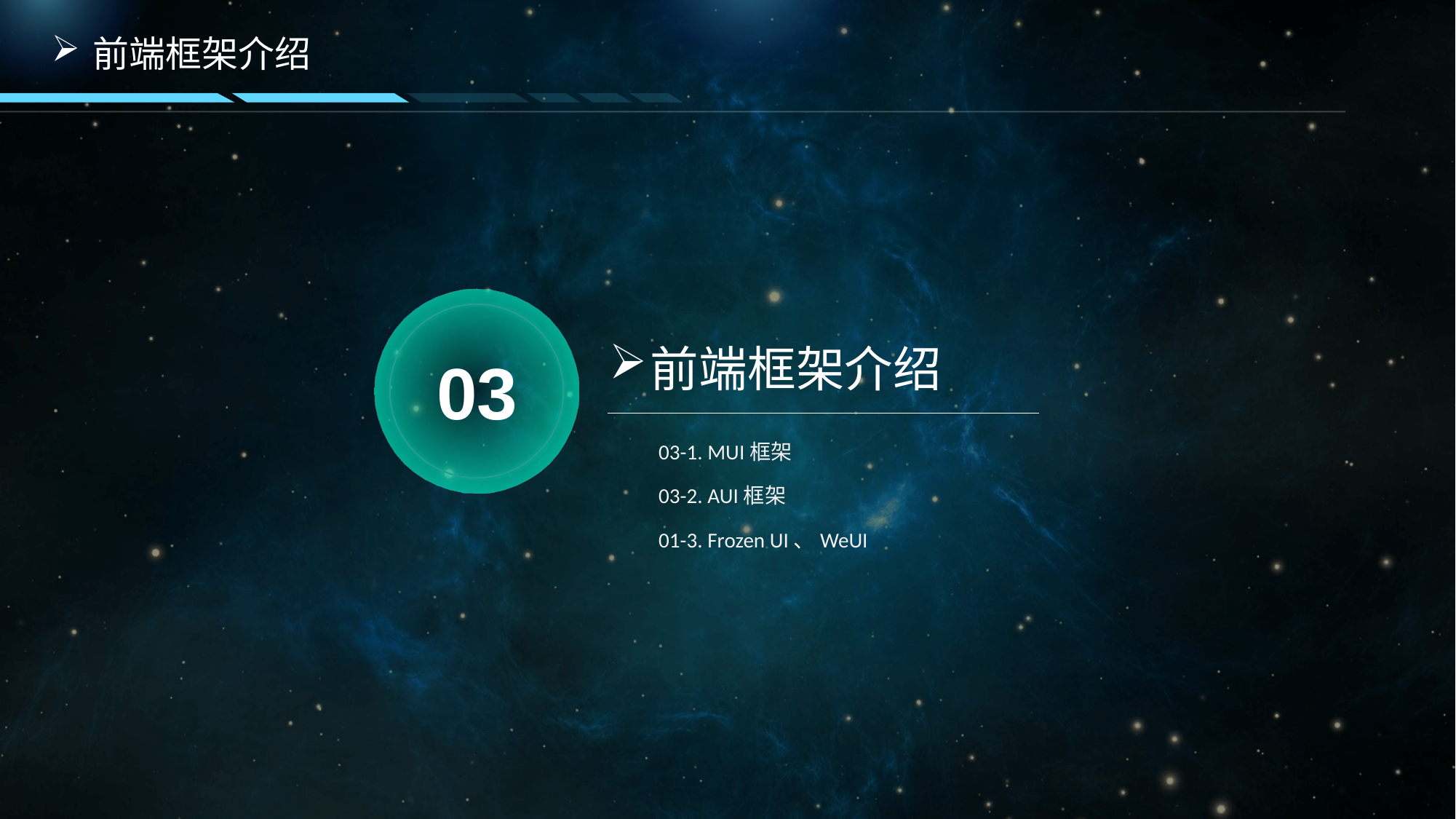

前端框架介绍

03
前端框架介绍
03-1. MUI框架
03-2. AUI框架
01-3. Frozen UI、WeUI